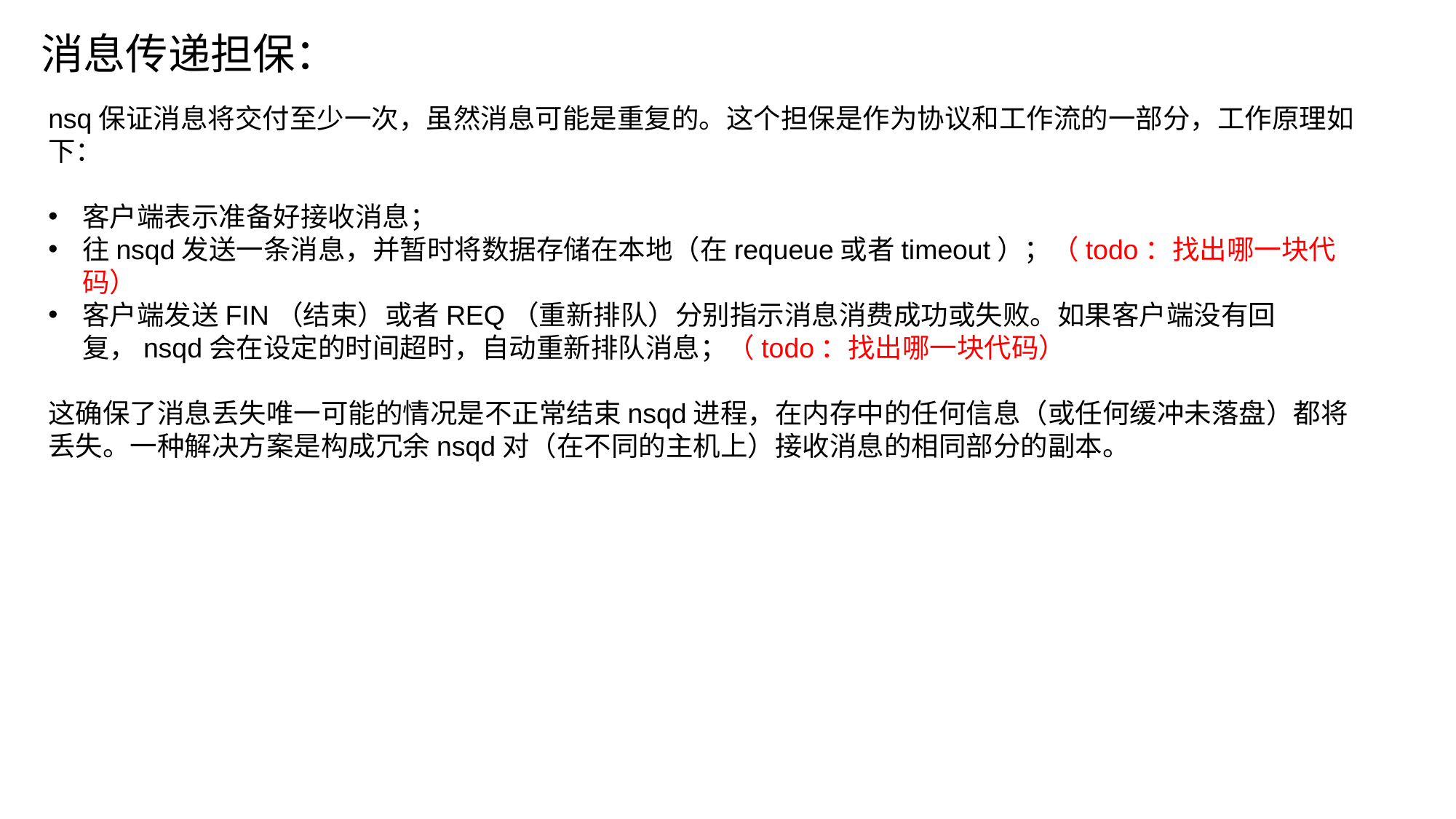

消息传递担保：
nsq保证消息将交付至少一次，虽然消息可能是重复的。这个担保是作为协议和工作流的一部分，工作原理如下：

客户端表示准备好接收消息；
往nsqd发送一条消息，并暂时将数据存储在本地（在requeue或者timeout）；（todo：找出哪一块代码）
客户端发送FIN（结束）或者REQ（重新排队）分别指示消息消费成功或失败。如果客户端没有回复，nsqd会在设定的时间超时，自动重新排队消息；（todo：找出哪一块代码）

这确保了消息丢失唯一可能的情况是不正常结束nsqd进程，在内存中的任何信息（或任何缓冲未落盘）都将丢失。一种解决方案是构成冗余nsqd对（在不同的主机上）接收消息的相同部分的副本。